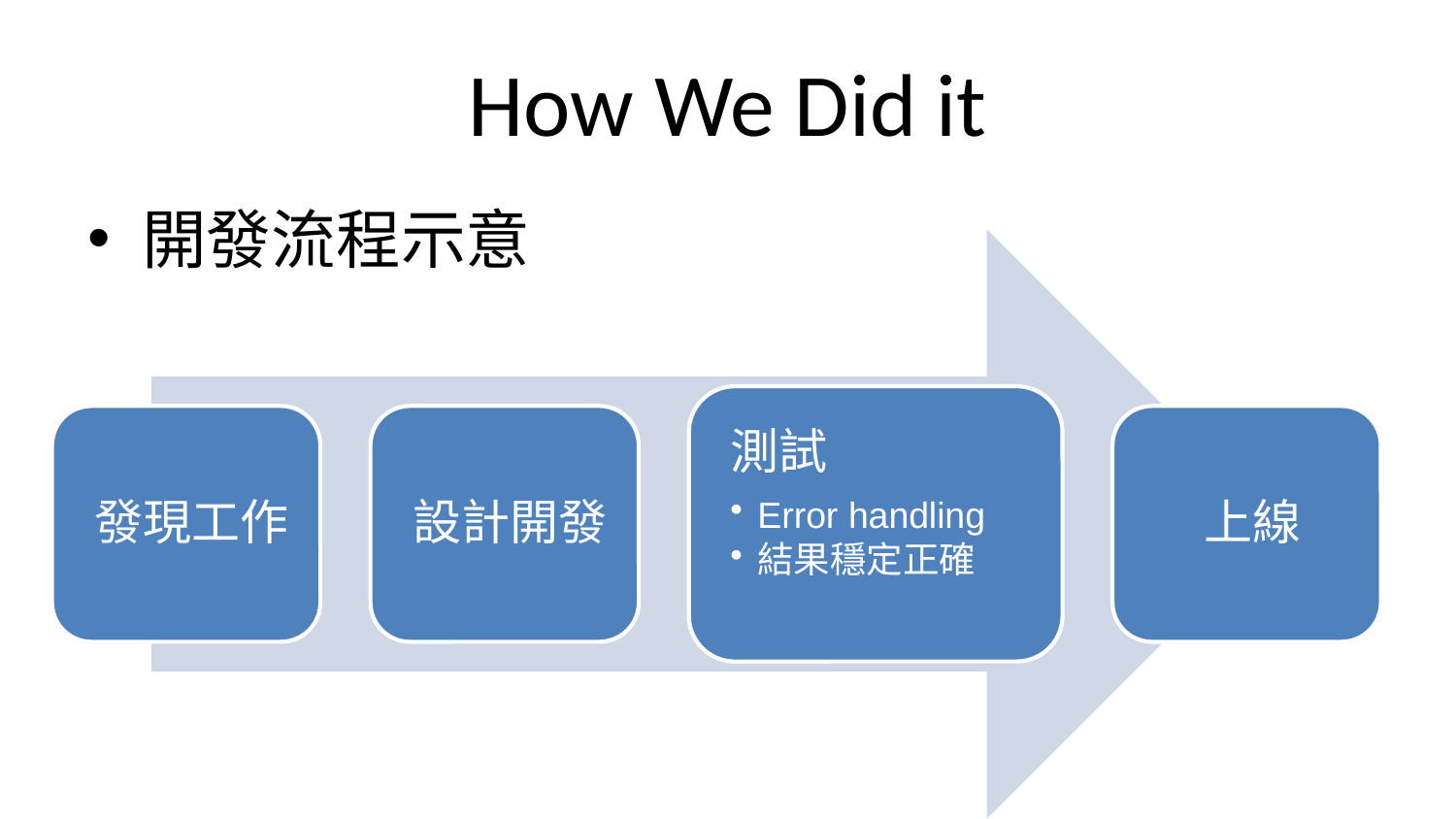

# How We Did it
開發流程示意
發現工作
設計開發
測試
Error handling
結果穩定正確
上線